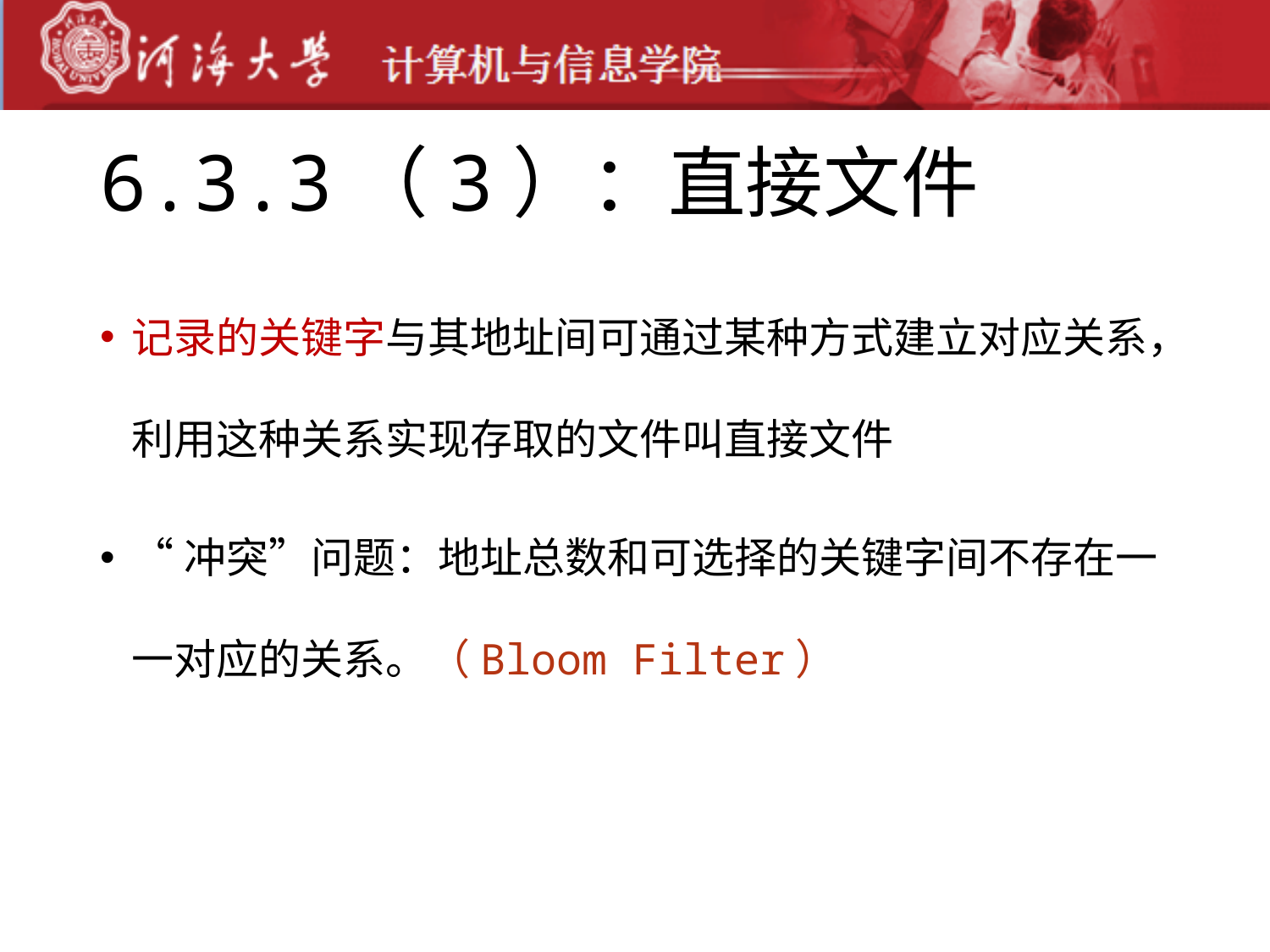

# 6.3.3（3）：直接文件
记录的关键字与其地址间可通过某种方式建立对应关系，利用这种关系实现存取的文件叫直接文件
“冲突”问题：地址总数和可选择的关键字间不存在一一对应的关系。（Bloom Filter）